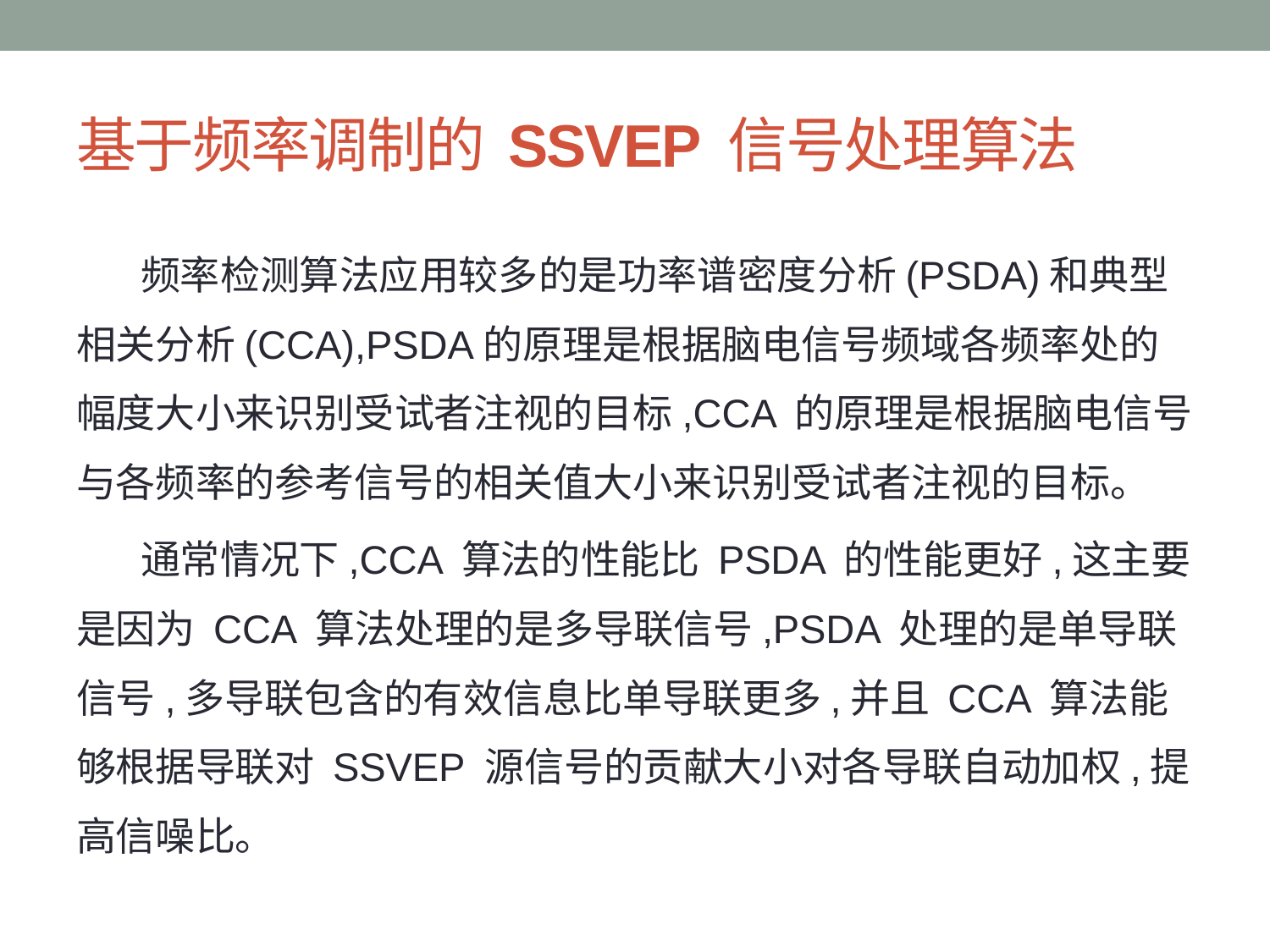

# 基于频率调制的 SSVEP 信号处理算法
频率检测算法应用较多的是功率谱密度分析(PSDA)和典型相关分析(CCA),PSDA的原理是根据脑电信号频域各频率处的幅度大小来识别受试者注视的目标,CCA 的原理是根据脑电信号与各频率的参考信号的相关值大小来识别受试者注视的目标。
通常情况下,CCA 算法的性能比 PSDA 的性能更好,这主要是因为 CCA 算法处理的是多导联信号,PSDA 处理的是单导联信号,多导联包含的有效信息比单导联更多,并且 CCA 算法能够根据导联对 SSVEP 源信号的贡献大小对各导联自动加权,提高信噪比。